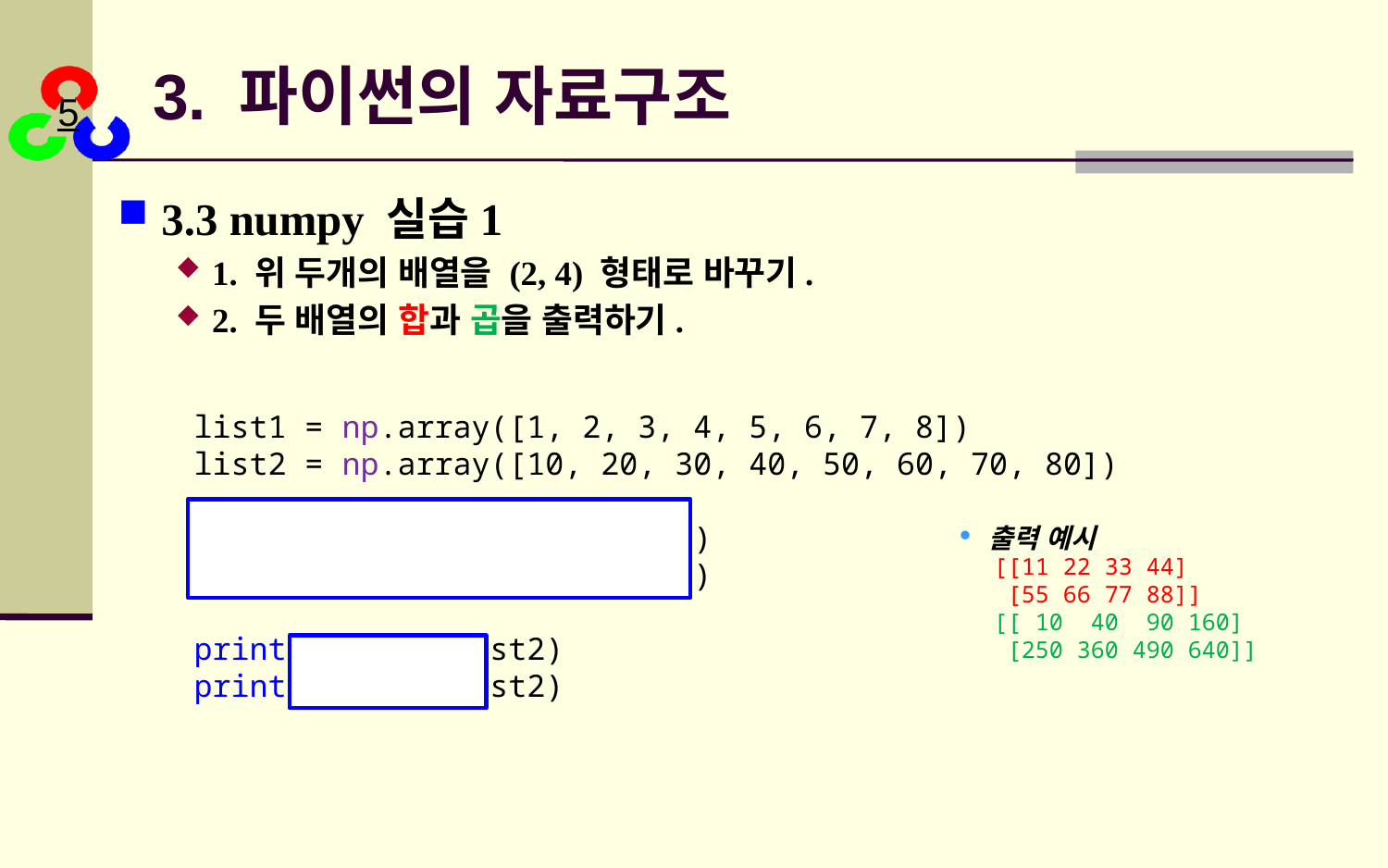

# 3. 파이썬의 자료구조
3.3 numpy 실습1
1. 위 두개의 배열을 (2, 4) 형태로 바꾸기.
2. 두 배열의 합과 곱을 출력하기.

list1 = np.array([1, 2, 3, 4, 5, 6, 7, 8])
list2 = np.array([10, 20, 30, 40, 50, 60, 70, 80])
list1 = list1.reshape(2, -1)
list2 = list2.reshape(2, -1)
print(list1 + list2)
print(list1 * list2)

출력 예시
[[11 22 33 44]
 [55 66 77 88]]
[[ 10  40  90 160]
 [250 360 490 640]]